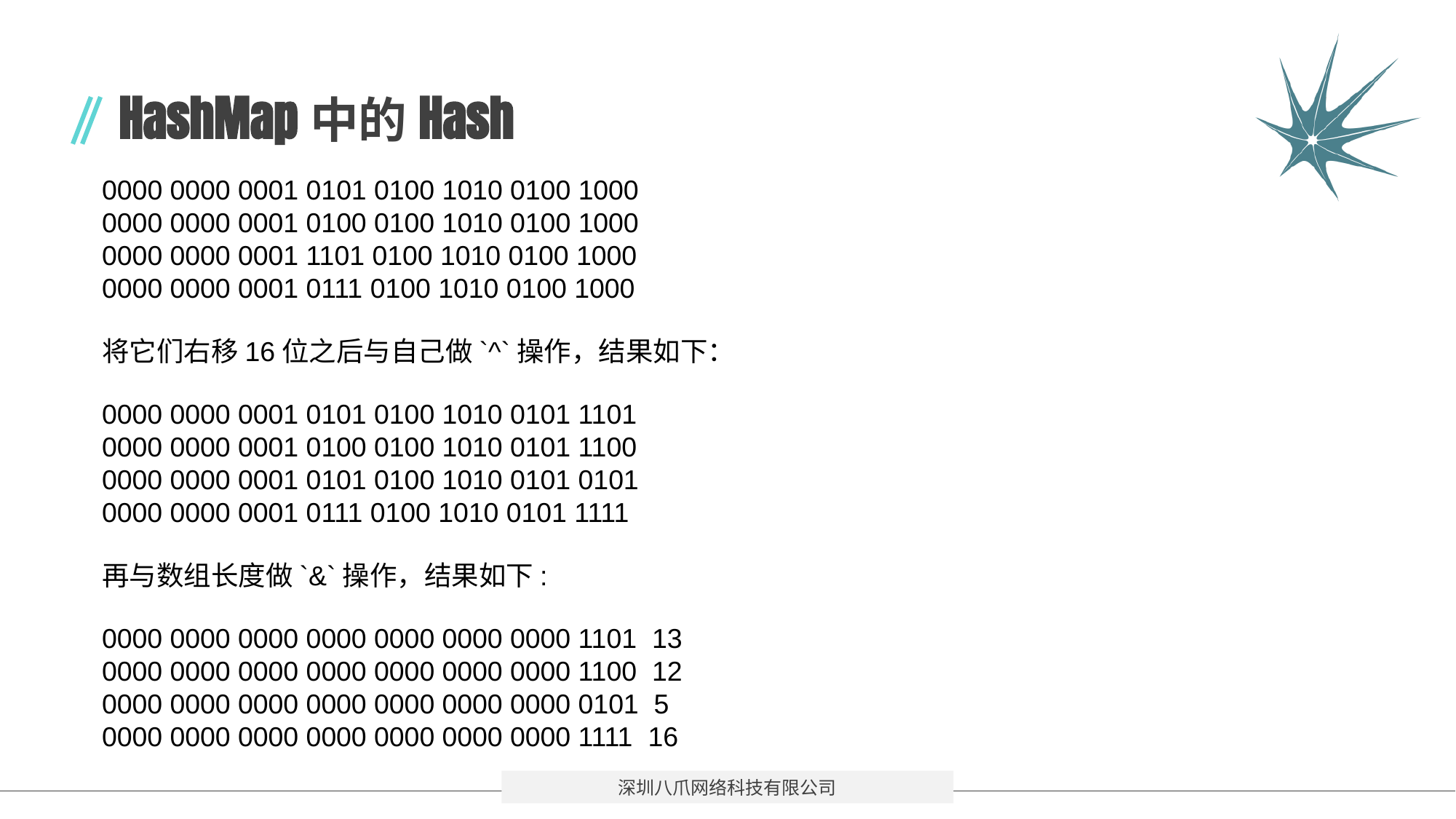

# HashMap中的Hash
0000 0000 0001 0101 0100 1010 0100 1000
0000 0000 0001 0100 0100 1010 0100 1000
0000 0000 0001 1101 0100 1010 0100 1000
0000 0000 0001 0111 0100 1010 0100 1000
将它们右移16位之后与自己做`^`操作，结果如下：
0000 0000 0001 0101 0100 1010 0101 1101
0000 0000 0001 0100 0100 1010 0101 1100
0000 0000 0001 0101 0100 1010 0101 0101
0000 0000 0001 0111 0100 1010 0101 1111
再与数组长度做`&`操作，结果如下:
0000 0000 0000 0000 0000 0000 0000 1101  13
0000 0000 0000 0000 0000 0000 0000 1100  12
0000 0000 0000 0000 0000 0000 0000 0101  5
0000 0000 0000 0000 0000 0000 0000 1111  16

15